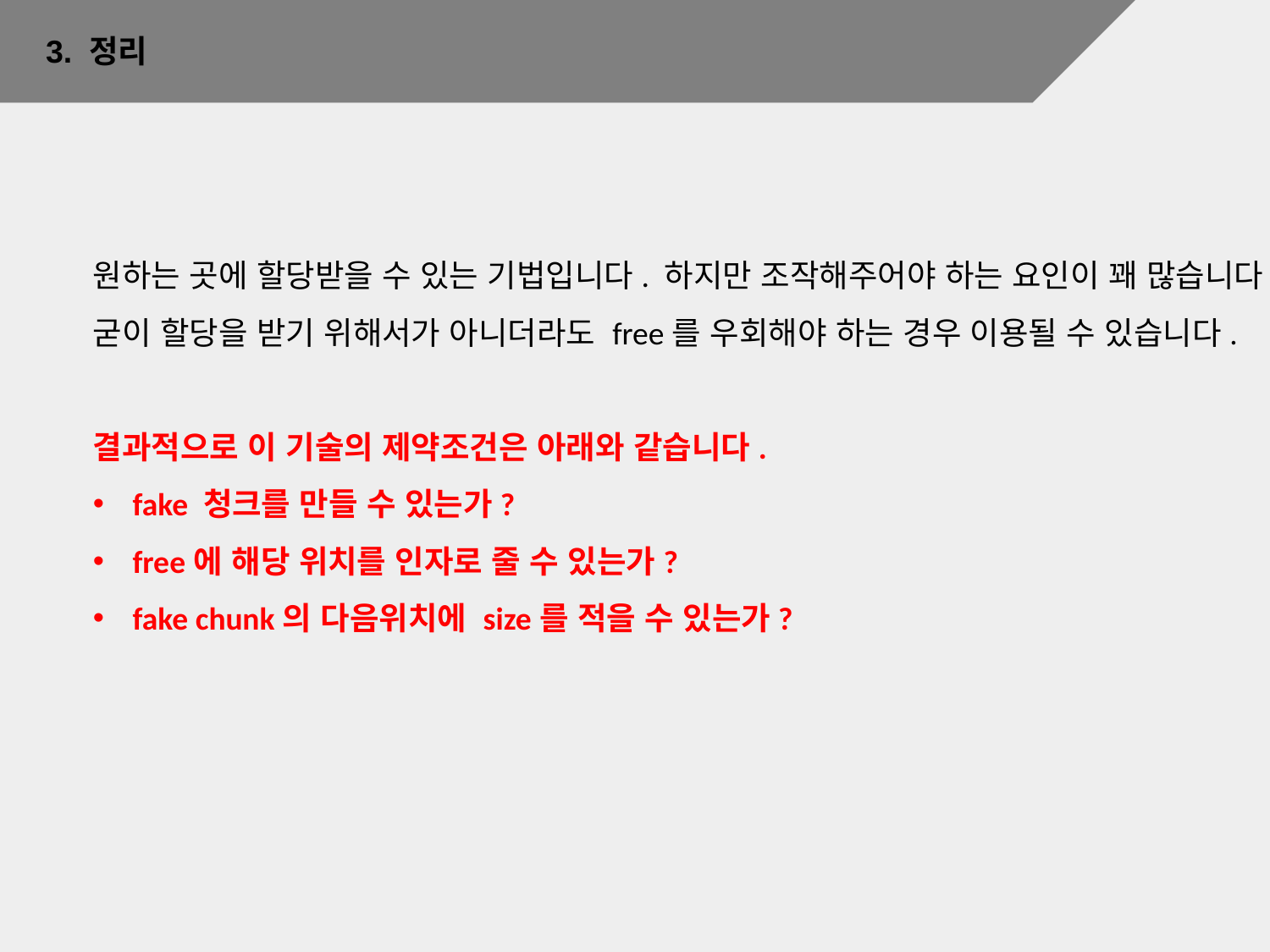

3. 정리
원하는 곳에 할당받을 수 있는 기법입니다. 하지만 조작해주어야 하는 요인이 꽤 많습니다.
굳이 할당을 받기 위해서가 아니더라도 free를 우회해야 하는 경우 이용될 수 있습니다.

결과적으로 이 기술의 제약조건은 아래와 같습니다.
fake 청크를 만들 수 있는가?
free에 해당 위치를 인자로 줄 수 있는가?
fake chunk의 다음위치에 size를 적을 수 있는가?